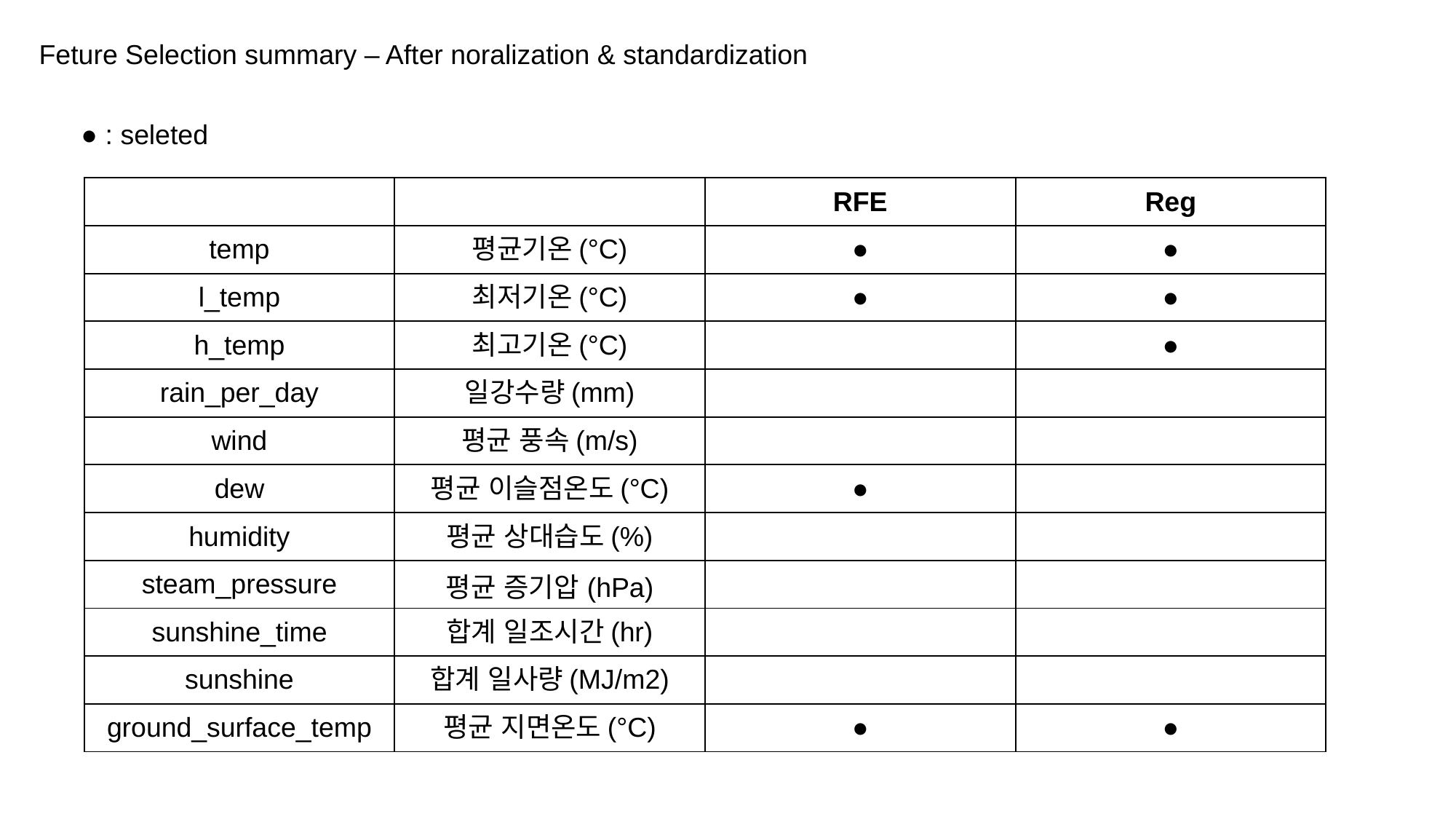

Feture Selection summary – After noralization & standardization
● : seleted
|  |  | RFE | Reg |
| --- | --- | --- | --- |
| temp | 평균기온(°C) | ● | ● |
| l\_temp | 최저기온(°C) | ● | ● |
| h\_temp | 최고기온(°C) |  | ● |
| rain\_per\_day | 일강수량(mm) |  |  |
| wind | 평균 풍속(m/s) |  |  |
| dew | 평균 이슬점온도(°C) | ● |  |
| humidity | 평균 상대습도(%) |  |  |
| steam\_pressure | 평균 증기압(hPa) |  |  |
| sunshine\_time | 합계 일조시간(hr) |  |  |
| sunshine | 합계 일사량(MJ/m2) |  |  |
| ground\_surface\_temp | 평균 지면온도(°C) | ● | ● |